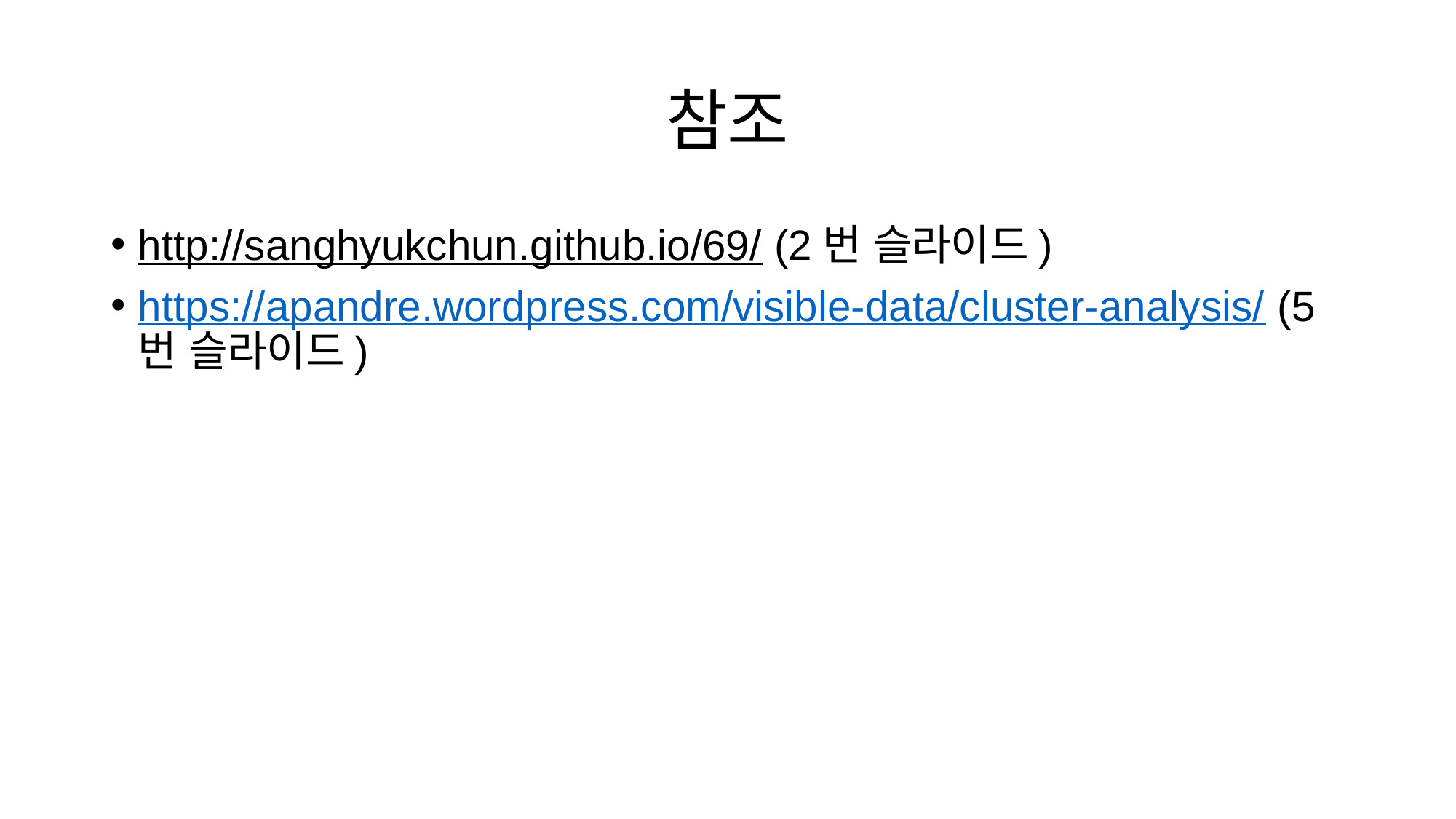

# 참조
http://sanghyukchun.github.io/69/ (2번 슬라이드)
https://apandre.wordpress.com/visible-data/cluster-analysis/ (5번 슬라이드)